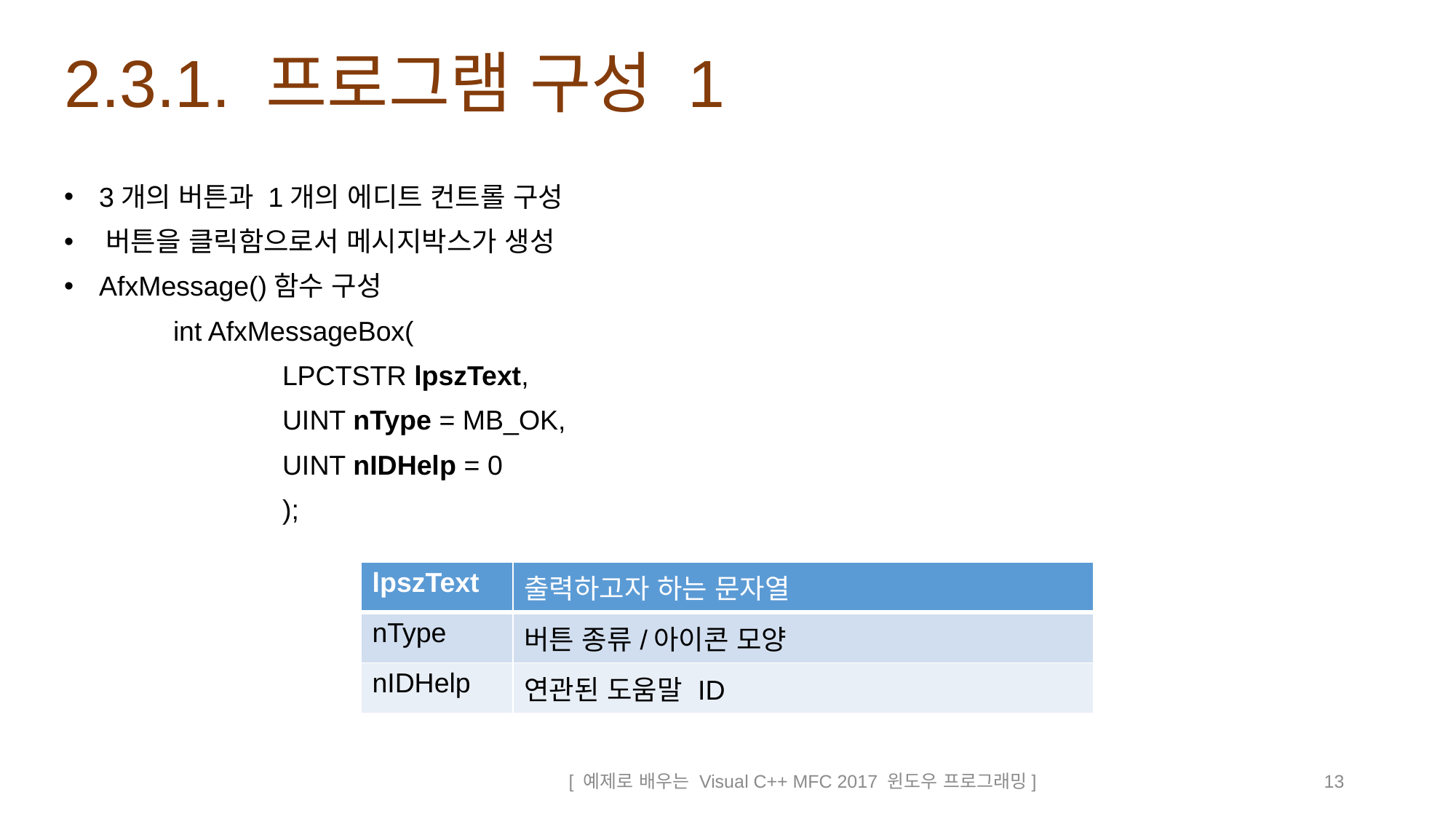

# 2.3.1. 프로그램 구성 1

 3개의 버튼과 1개의 에디트 컨트롤 구성
 버튼을 클릭함으로서 메시지박스가 생성
 AfxMessage()함수 구성
	int AfxMessageBox(
		LPCTSTR lpszText,
		UINT nType = MB_OK,
		UINT nIDHelp = 0
		);

| lpszText | 출력하고자 하는 문자열 |
| --- | --- |
| nType | 버튼 종류/아이콘 모양 |
| nIDHelp | 연관된 도움말 ID |
[ 예제로 배우는 Visual C++ MFC 2017 윈도우 프로그래밍]
13